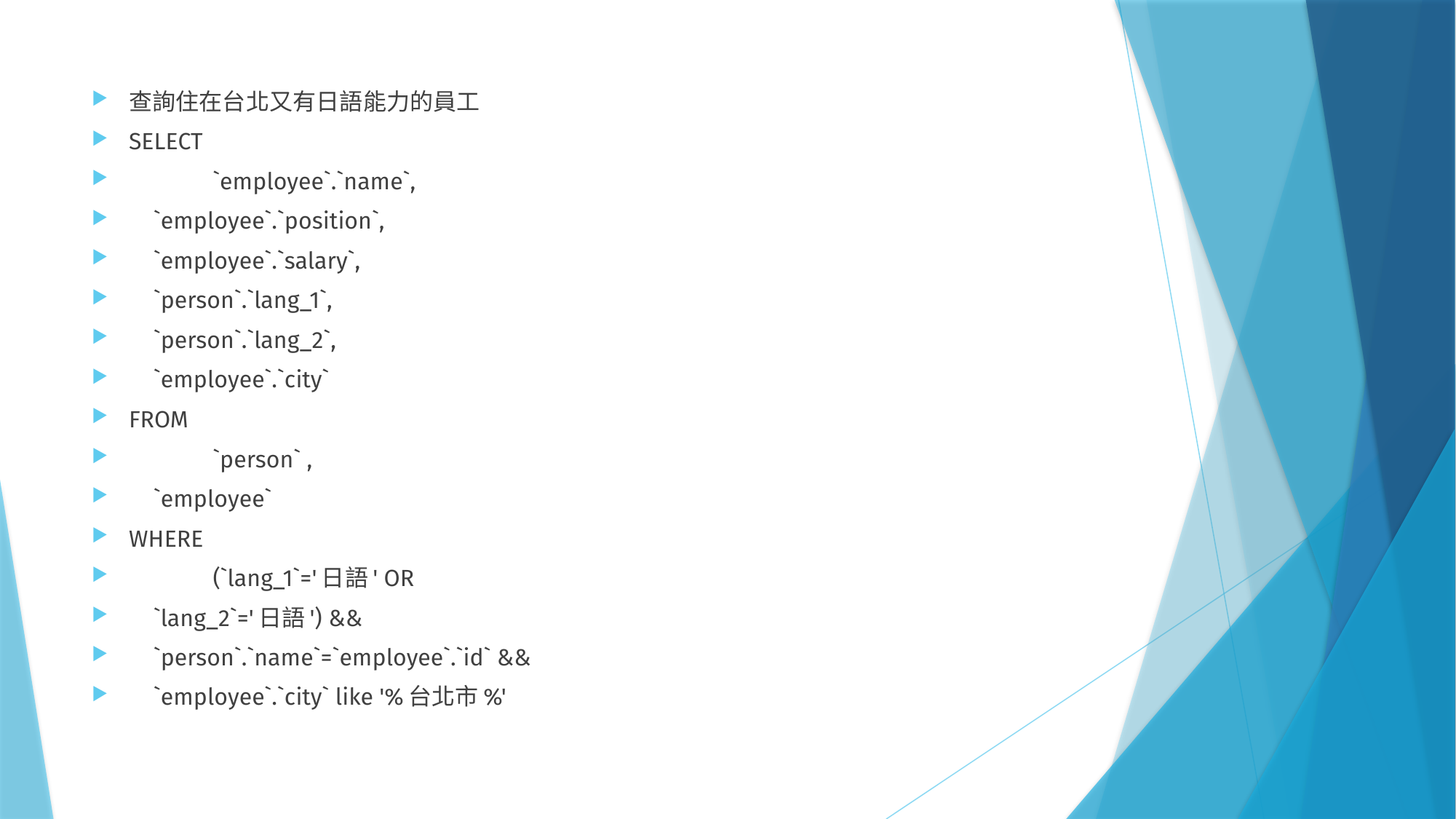

查詢住在台北又有日語能力的員工
SELECT
	`employee`.`name`,
    `employee`.`position`,
    `employee`.`salary`,
    `person`.`lang_1`,
    `person`.`lang_2`,
    `employee`.`city`
FROM
	`person` ,
    `employee`
WHERE
	(`lang_1`='日語' OR
    `lang_2`='日語') &&
    `person`.`name`=`employee`.`id` &&
    `employee`.`city` like '%台北市%'